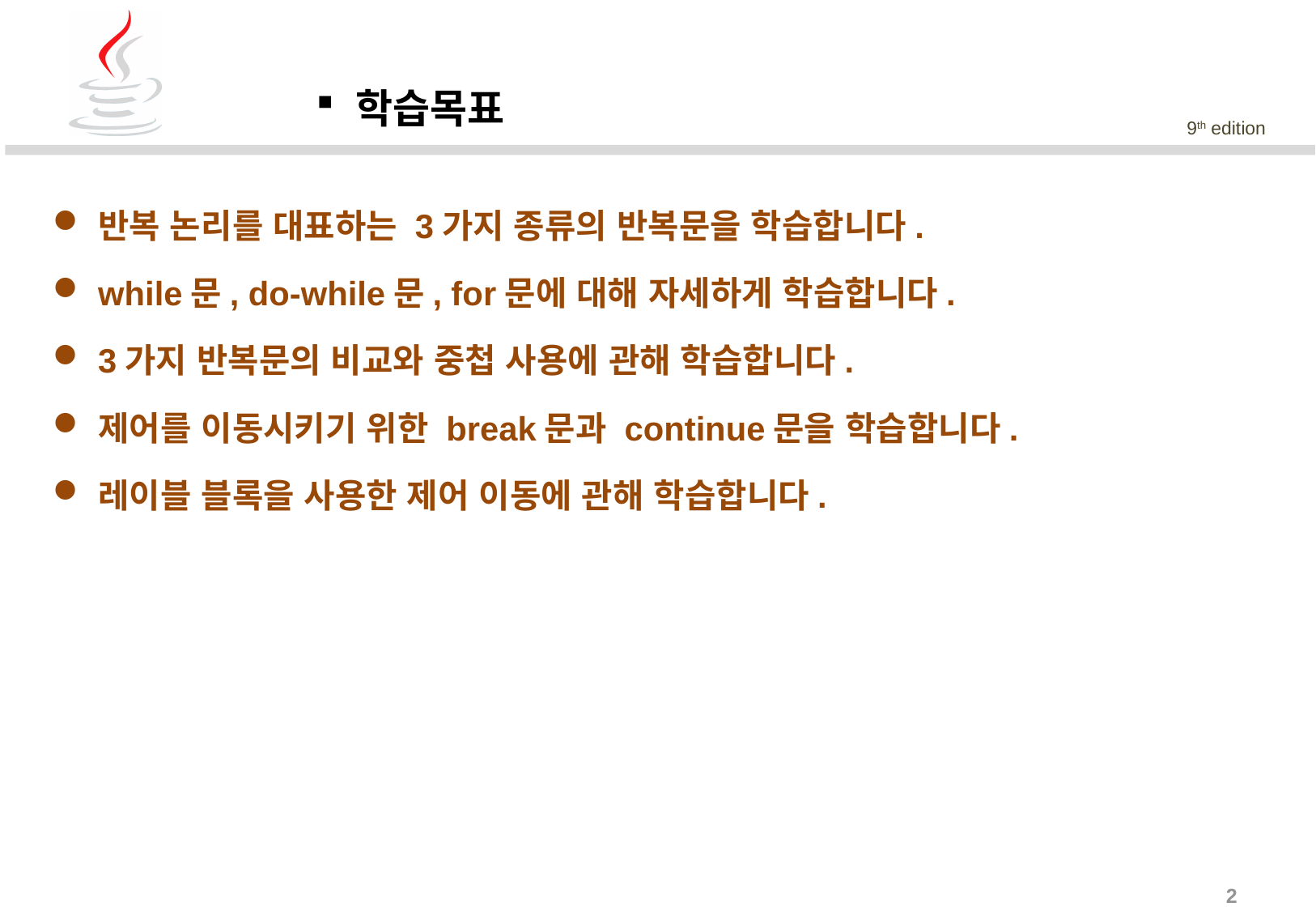

학습목표
반복 논리를 대표하는 3가지 종류의 반복문을 학습합니다.
while문, do-while문, for문에 대해 자세하게 학습합니다.
3가지 반복문의 비교와 중첩 사용에 관해 학습합니다.
제어를 이동시키기 위한 break문과 continue문을 학습합니다.
레이블 블록을 사용한 제어 이동에 관해 학습합니다.
2